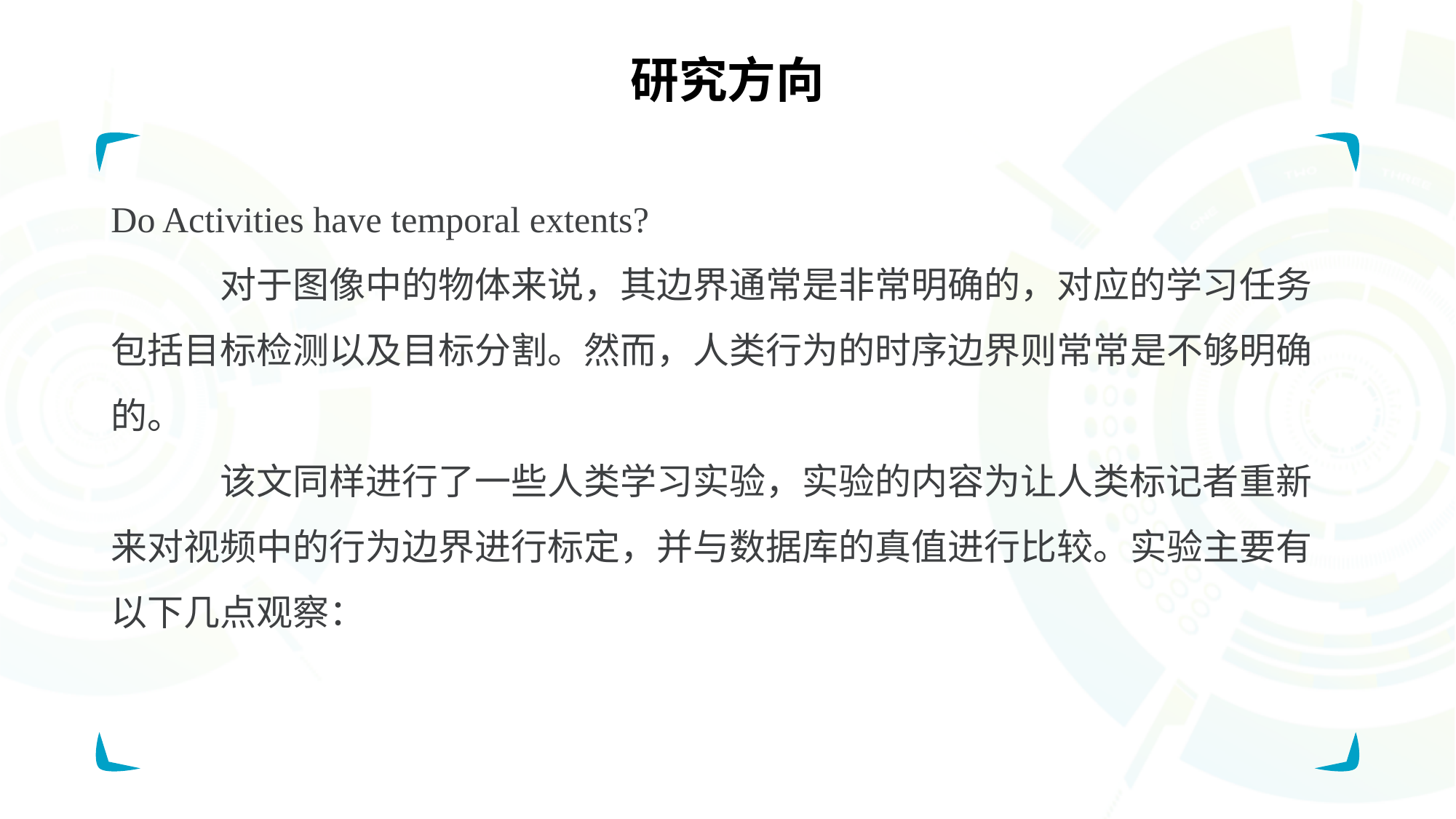

# 研究方向

Do Activities have temporal extents?
	对于图像中的物体来说，其边界通常是非常明确的，对应的学习任务包括目标检测以及目标分割。然而，人类行为的时序边界则常常是不够明确的。
	该文同样进行了一些人类学习实验，实验的内容为让人类标记者重新来对视频中的行为边界进行标定，并与数据库的真值进行比较。实验主要有以下几点观察：